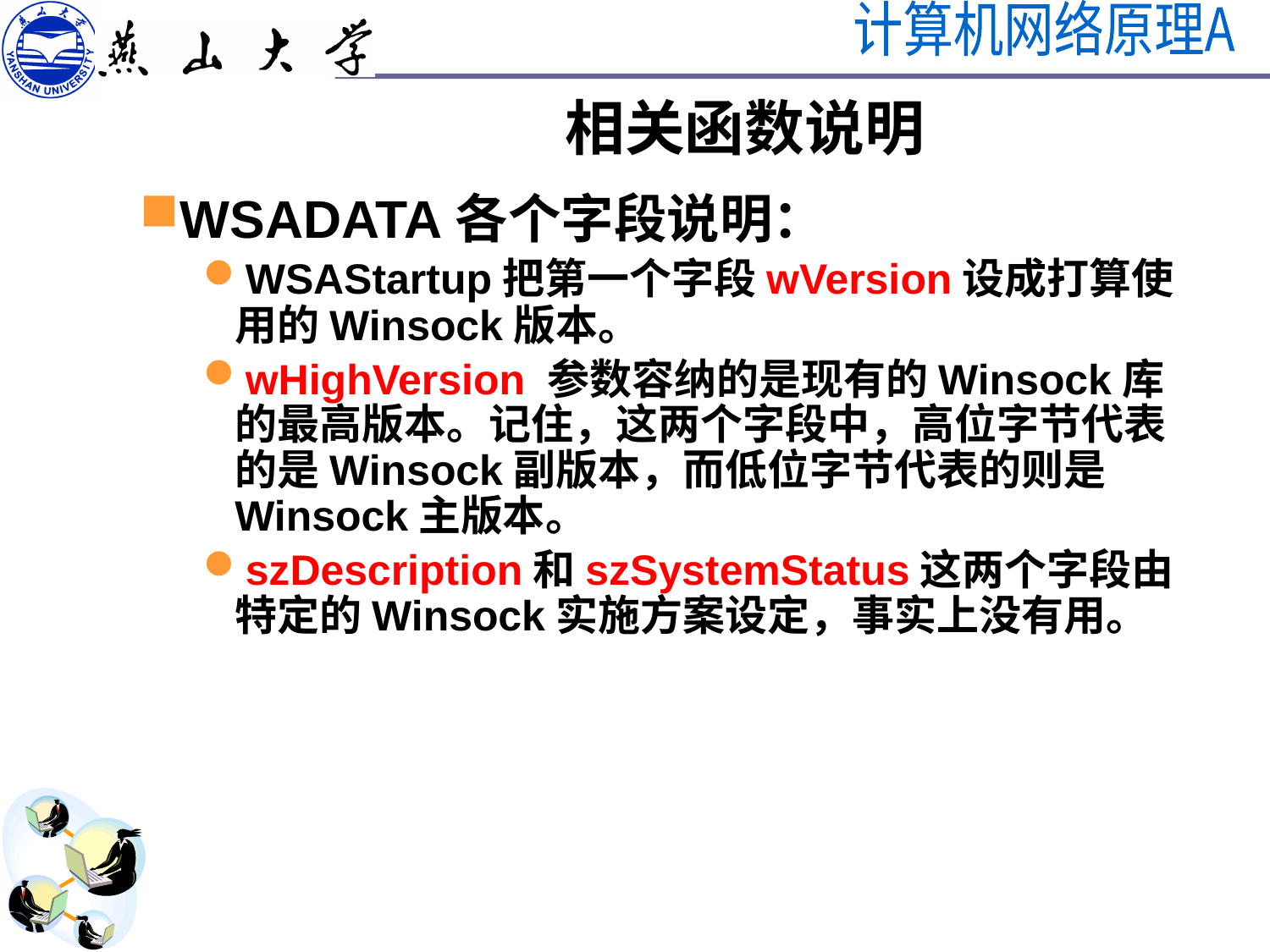

相关函数说明
WSADATA各个字段说明：
WSAStartup把第一个字段wVersion设成打算使用的Winsock版本。
wHighVersion 参数容纳的是现有的Winsock库的最高版本。记住，这两个字段中，高位字节代表的是Winsock副版本，而低位字节代表的则是Winsock主版本。
szDescription和szSystemStatus这两个字段由特定的Winsock实施方案设定，事实上没有用。
50